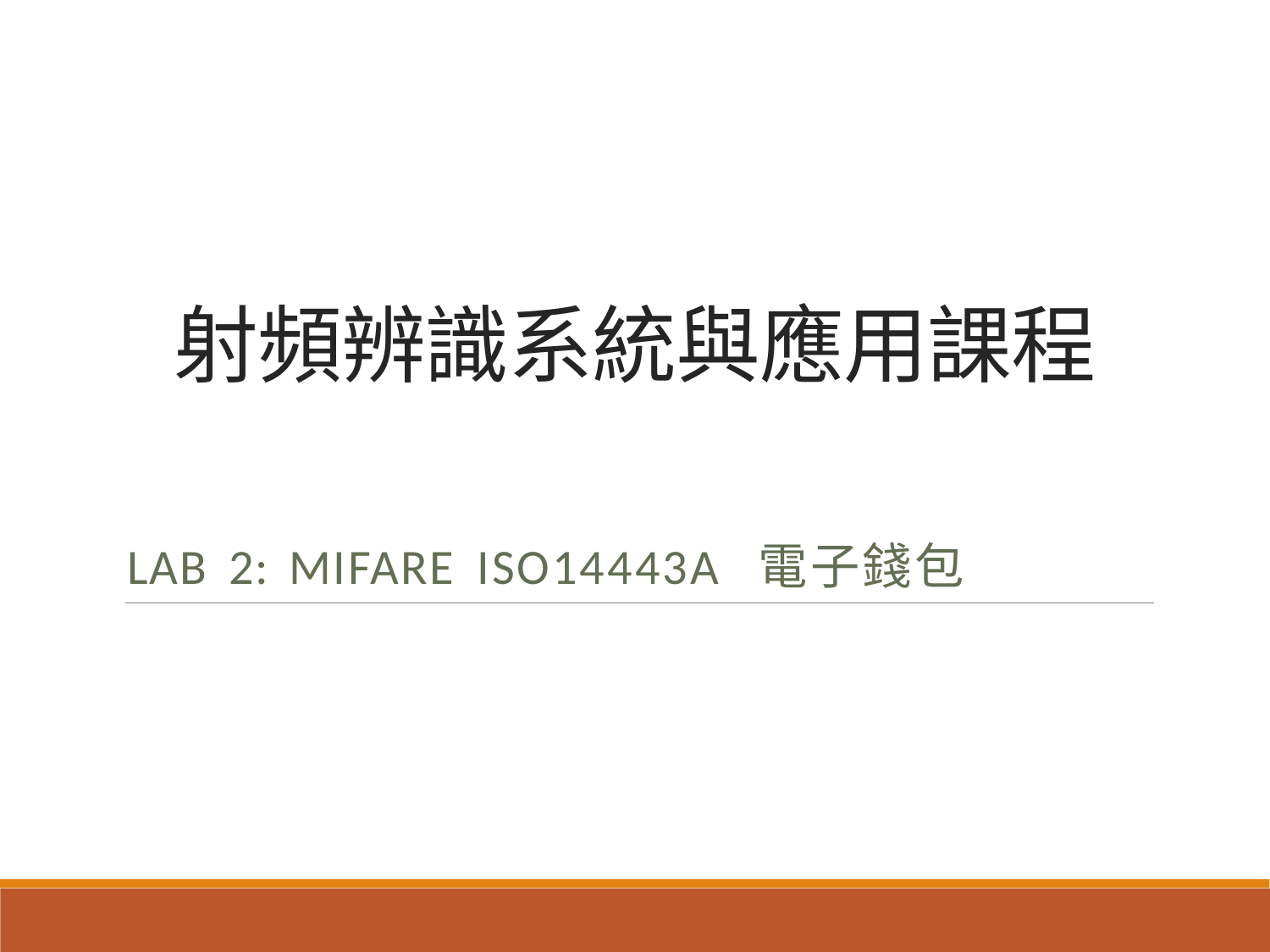

# 射頻辨識系統與應用課程
LAB	2:	MIFARE	ISO14443A	電子錢包